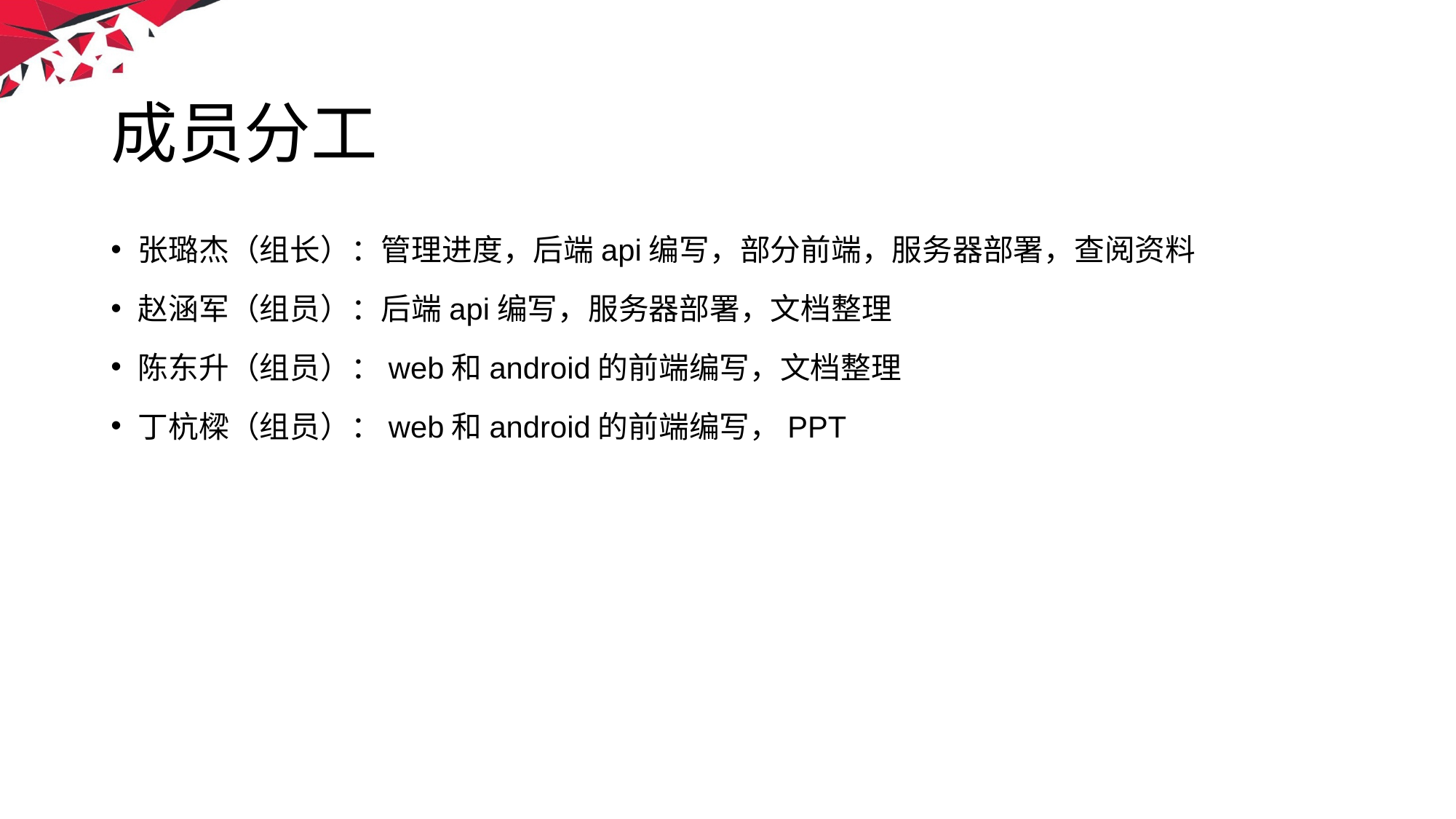

# 成员分工
张璐杰（组长）：管理进度，后端api编写，部分前端，服务器部署，查阅资料
赵涵军（组员）：后端api编写，服务器部署，文档整理
陈东升（组员）：web和android的前端编写，文档整理
丁杭樑（组员）：web和android的前端编写，PPT